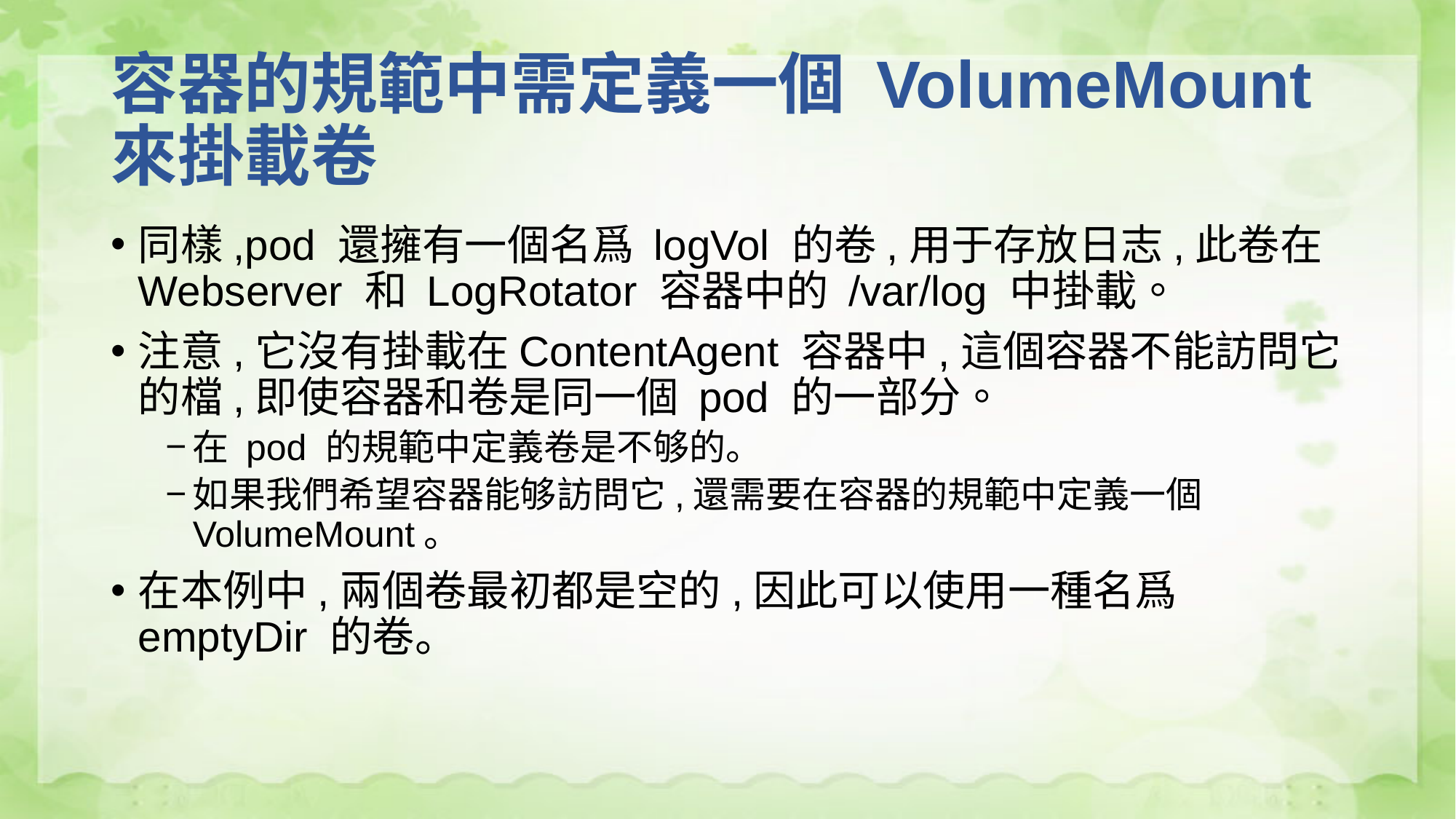

# 容器的規範中需定義一個 VolumeMount來掛載卷
同樣,pod 還擁有一個名爲 logVol 的卷,用于存放日志,此卷在Webserver 和 LogRotator 容器中的 /var/log 中掛載。
注意,它沒有掛載在ContentAgent 容器中,這個容器不能訪問它的檔,即使容器和卷是同一個 pod 的一部分。
在 pod 的規範中定義卷是不够的。
如果我們希望容器能够訪問它,還需要在容器的規範中定義一個 VolumeMount。
在本例中,兩個卷最初都是空的,因此可以使用一種名爲 emptyDir 的卷。